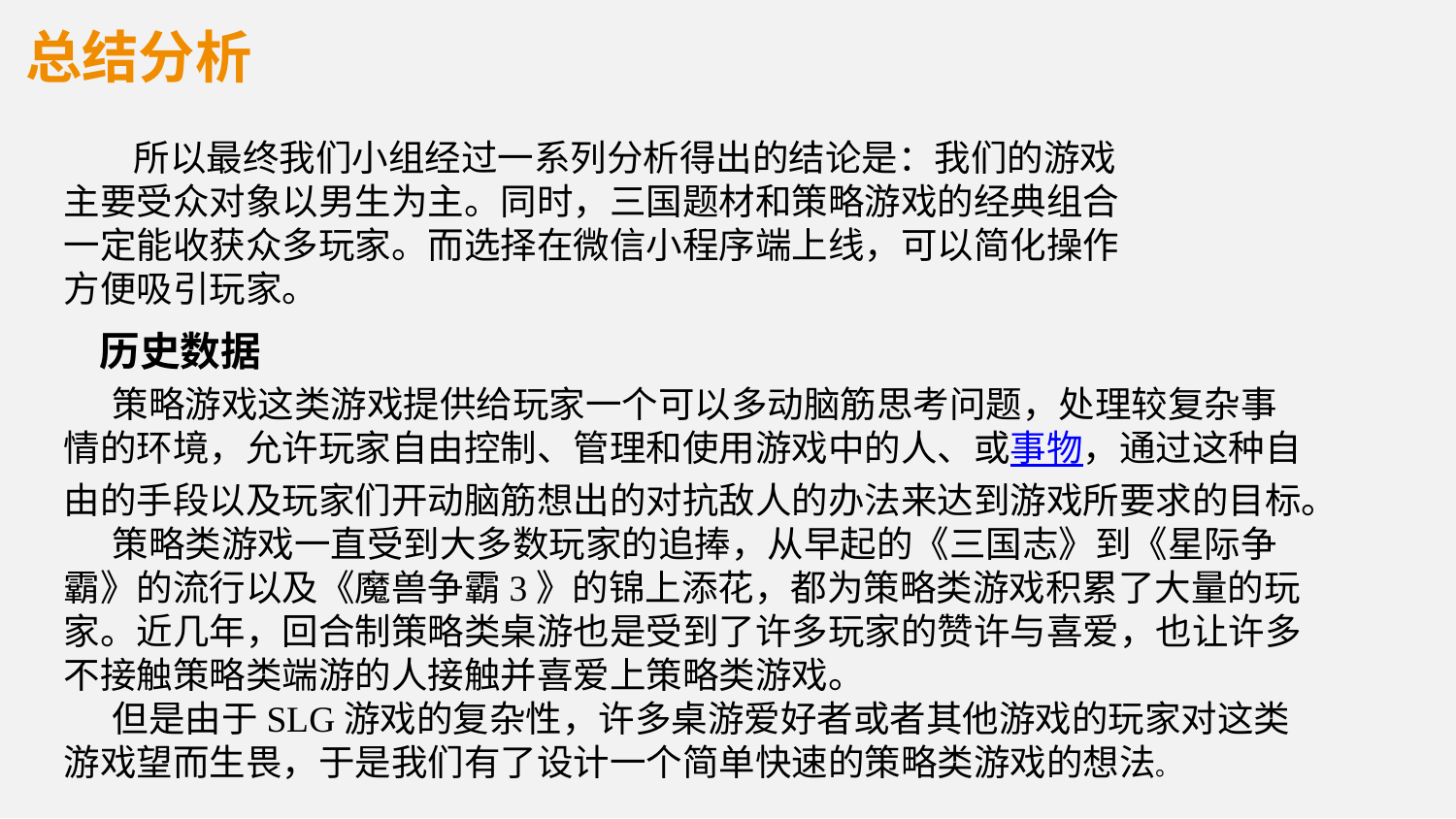

总结分析
     所以最终我们小组经过一系列分析得出的结论是：我们的游戏主要受众对象以男生为主。同时，三国题材和策略游戏的经典组合一定能收获众多玩家。而选择在微信小程序端上线，可以简化操作方便吸引玩家。
历史数据
策略游戏这类游戏提供给玩家一个可以多动脑筋思考问题，处理较复杂事情的环境，允许玩家自由控制、管理和使用游戏中的人、或事物，通过这种自由的手段以及玩家们开动脑筋想出的对抗敌人的办法来达到游戏所要求的目标。
策略类游戏一直受到大多数玩家的追捧，从早起的《三国志》到《星际争霸》的流行以及《魔兽争霸3》的锦上添花，都为策略类游戏积累了大量的玩家。近几年，回合制策略类桌游也是受到了许多玩家的赞许与喜爱，也让许多不接触策略类端游的人接触并喜爱上策略类游戏。
但是由于SLG游戏的复杂性，许多桌游爱好者或者其他游戏的玩家对这类游戏望而生畏，于是我们有了设计一个简单快速的策略类游戏的想法。